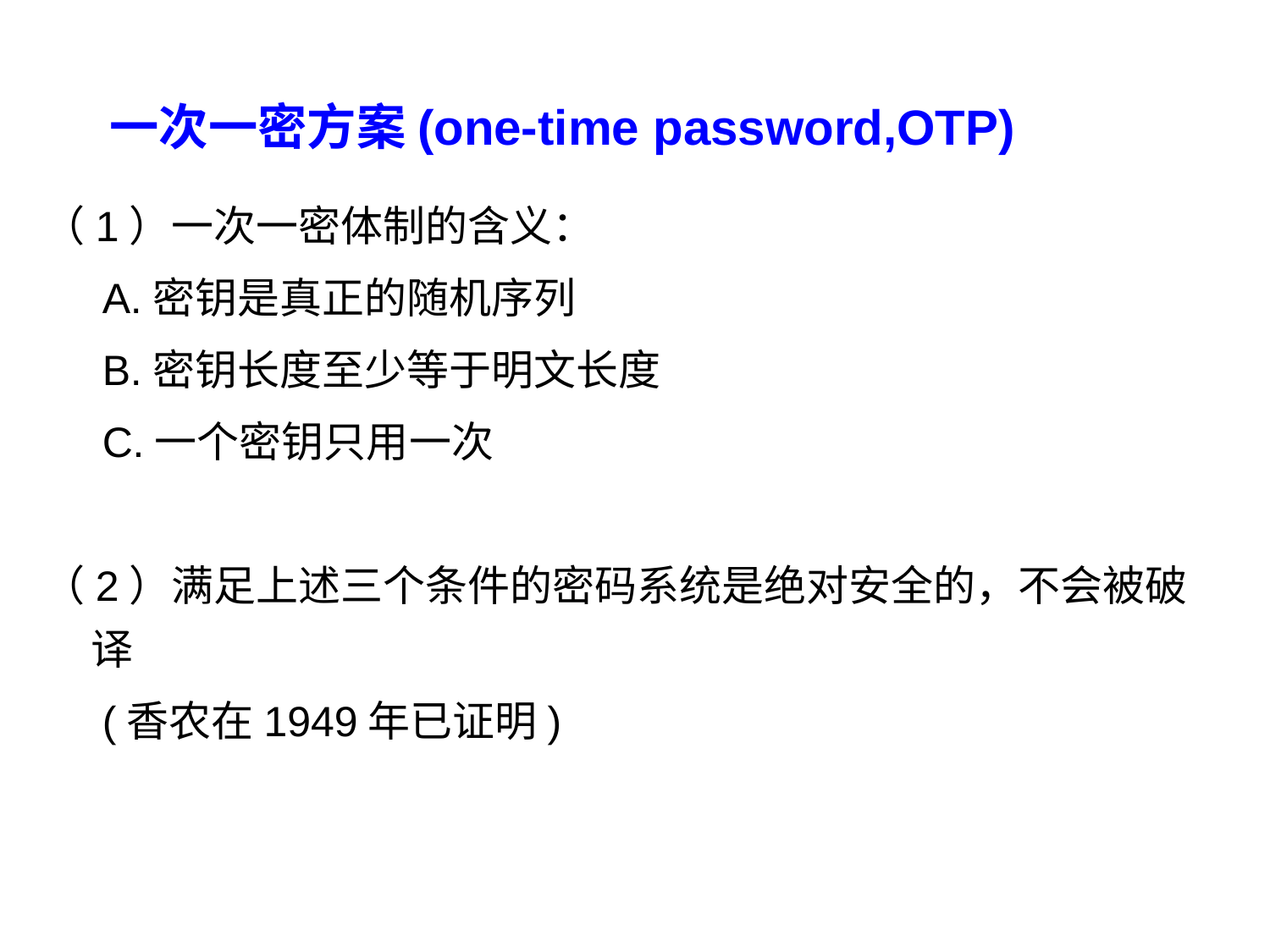

一次一密方案(one-time password,OTP)
（1）一次一密体制的含义：
     A.密钥是真正的随机序列
     B.密钥长度至少等于明文长度
     C.一个密钥只用一次

（2）满足上述三个条件的密码系统是绝对安全的，不会被破译
     (香农在1949年已证明)